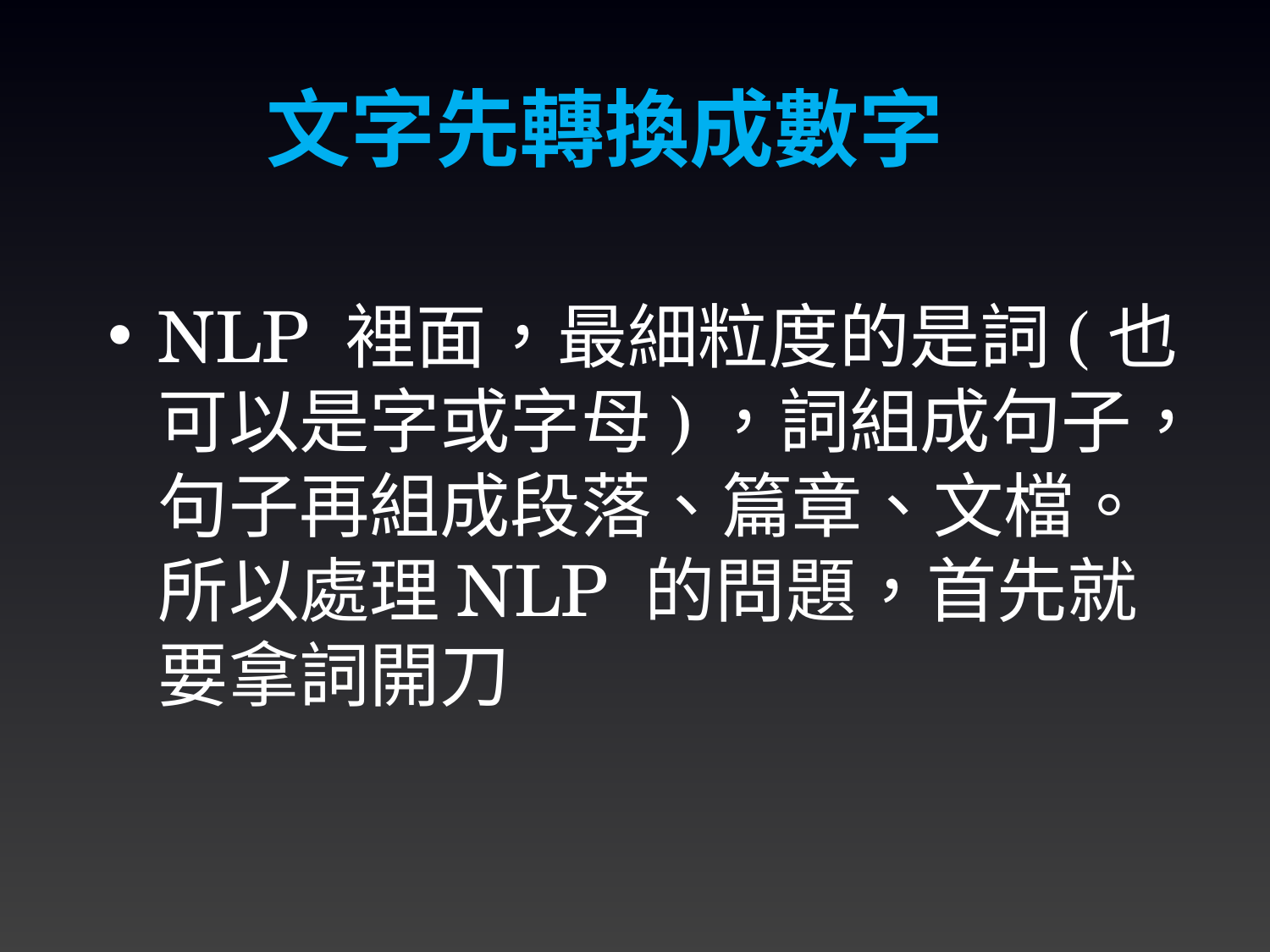

文字先轉換成數字
NLP 裡面，最細粒度的是詞(也可以是字或字母)，詞組成句子，句子再組成段落、篇章、文檔。所以處理NLP 的問題，首先就要拿詞開刀